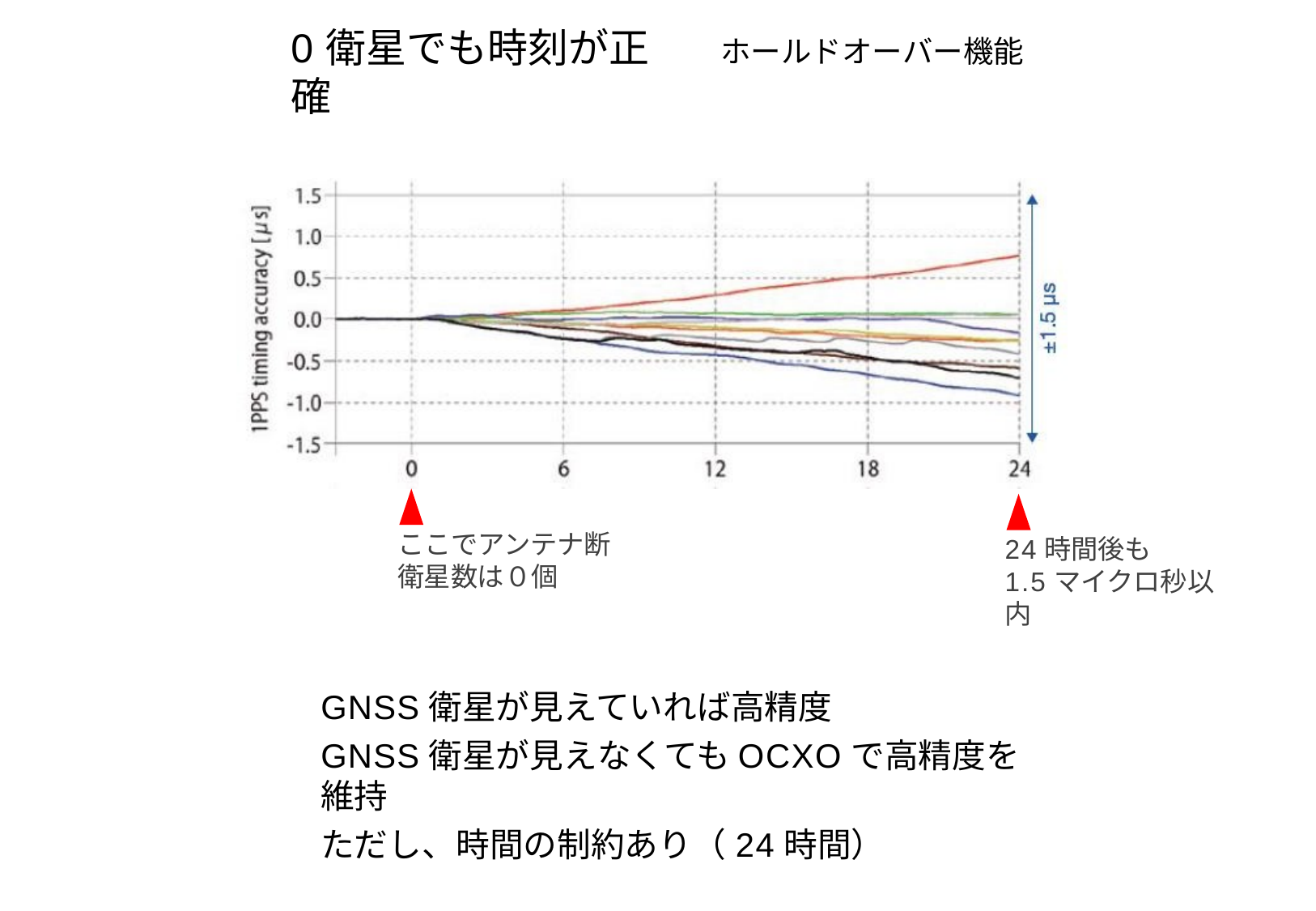

# 0衛星でも時刻が正確
ホールドオーバー機能

ここでアンテナ断
衛星数は０個
24時間後も
1.5マイクロ秒以内
GNSS衛星が見えていれば高精度
GNSS衛星が見えなくてもOCXOで高精度を維持
ただし、時間の制約あり（24時間）